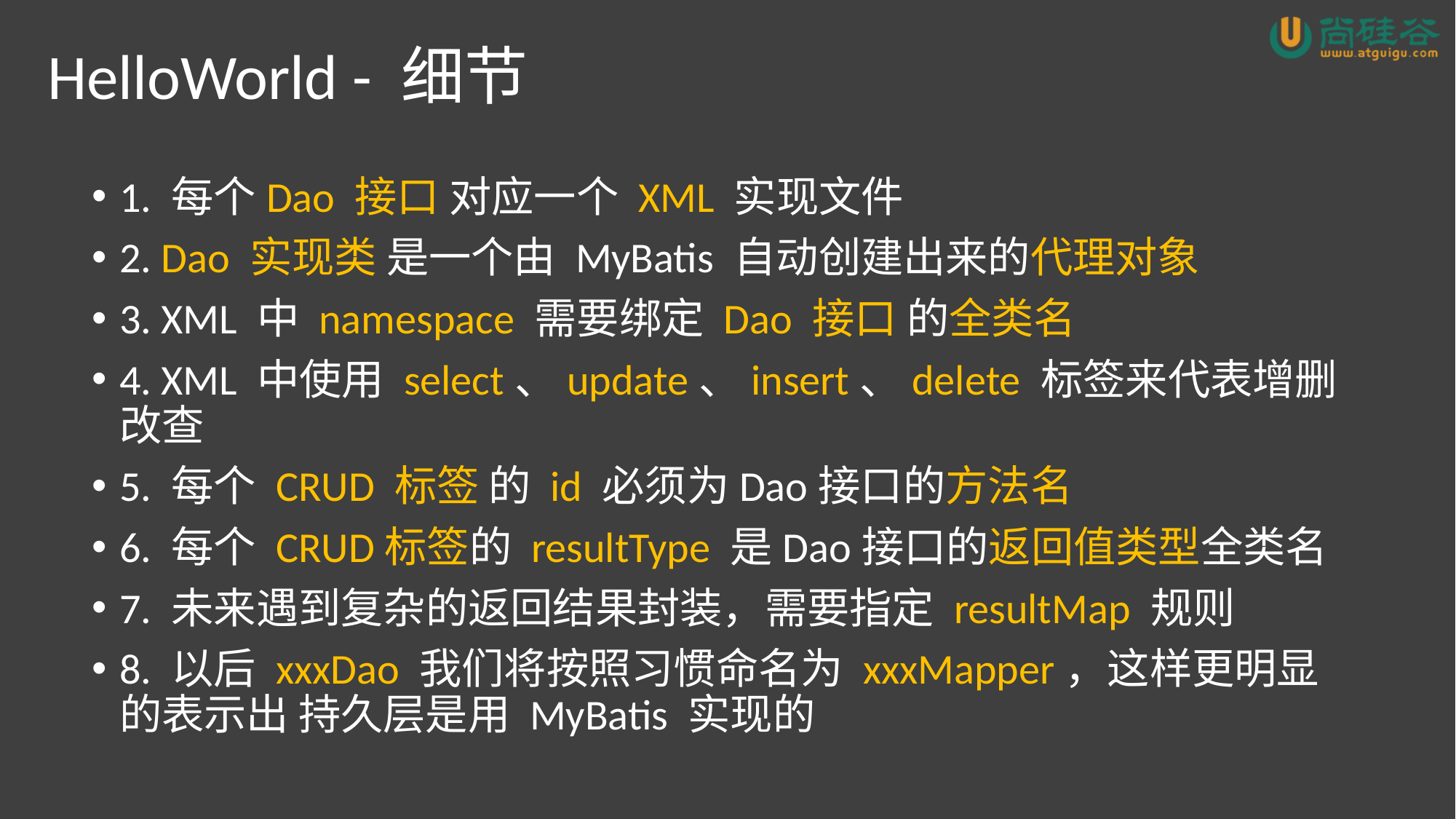

# HelloWorld - 细节
1. 每个Dao 接口 对应一个 XML 实现文件
2. Dao 实现类 是一个由 MyBatis 自动创建出来的代理对象
3. XML 中 namespace 需要绑定 Dao 接口 的全类名
4. XML 中使用 select、update、insert、delete 标签来代表增删改查
5. 每个 CRUD 标签 的 id 必须为Dao接口的方法名
6. 每个 CRUD标签的 resultType 是Dao接口的返回值类型全类名
7. 未来遇到复杂的返回结果封装，需要指定 resultMap 规则
8. 以后 xxxDao 我们将按照习惯命名为 xxxMapper，这样更明显的表示出 持久层是用 MyBatis 实现的